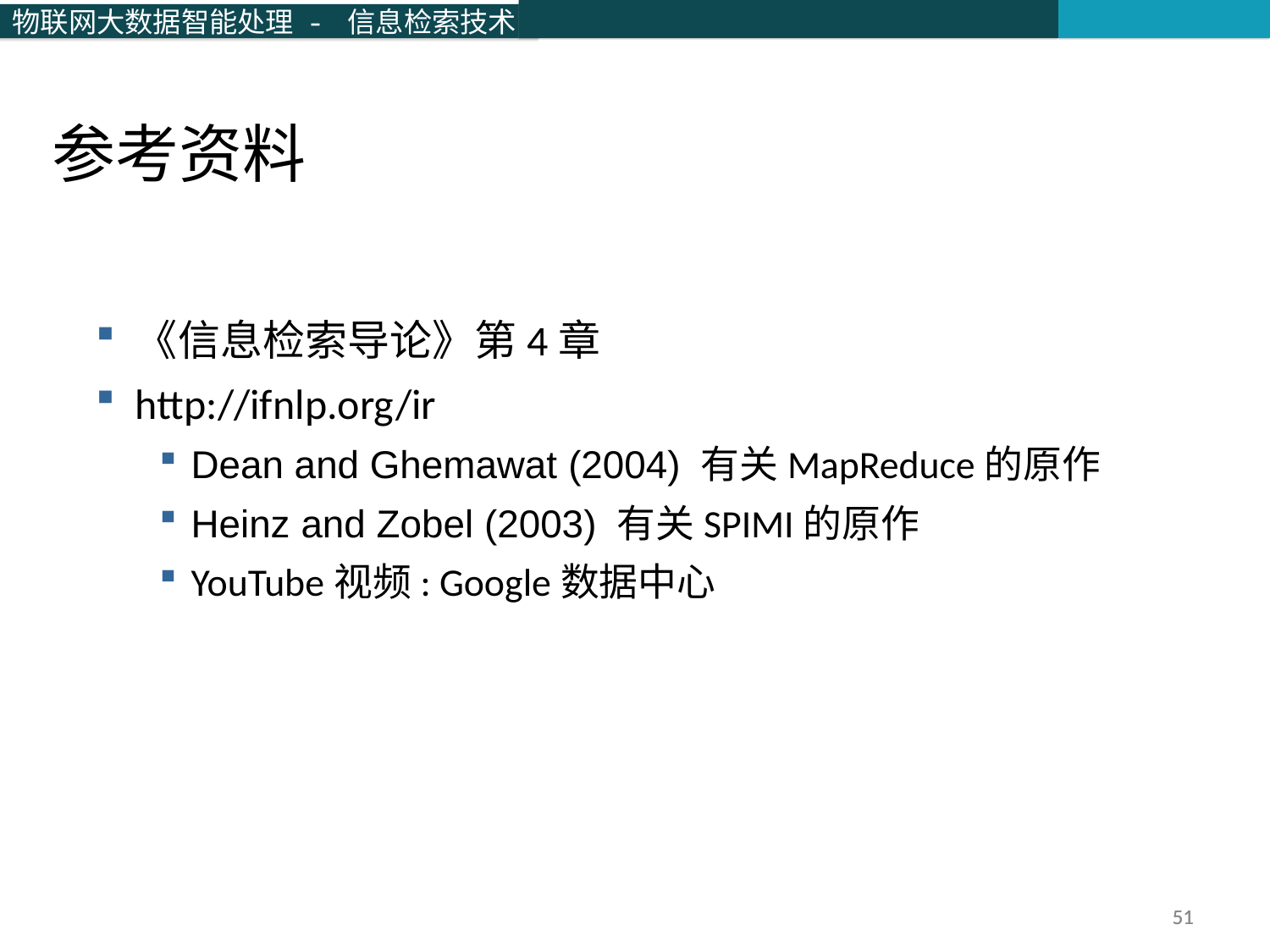

参考资料
《信息检索导论》第4章
http://ifnlp.org/ir
Dean and Ghemawat (2004) 有关MapReduce的原作
Heinz and Zobel (2003) 有关SPIMI的原作
YouTube视频: Google数据中心
51
51